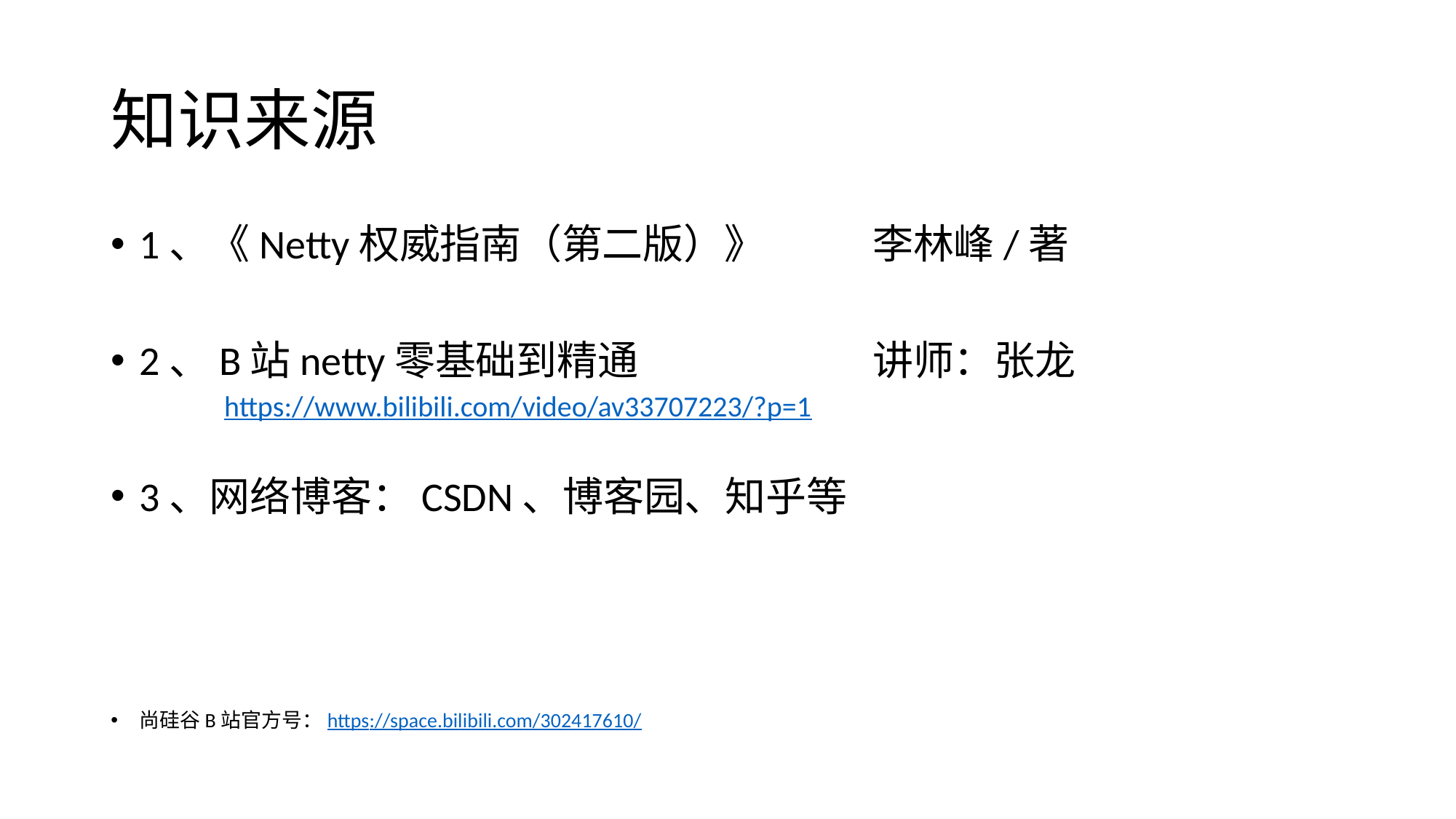

# 知识来源
1、《Netty权威指南（第二版）》     		李林峰/著

2、B站netty零基础到精通                 		讲师：张龙
https://www.bilibili.com/video/av33707223/?p=1

3、网络博客：CSDN、博客园、知乎等

尚硅谷B站官方号：https://space.bilibili.com/302417610/